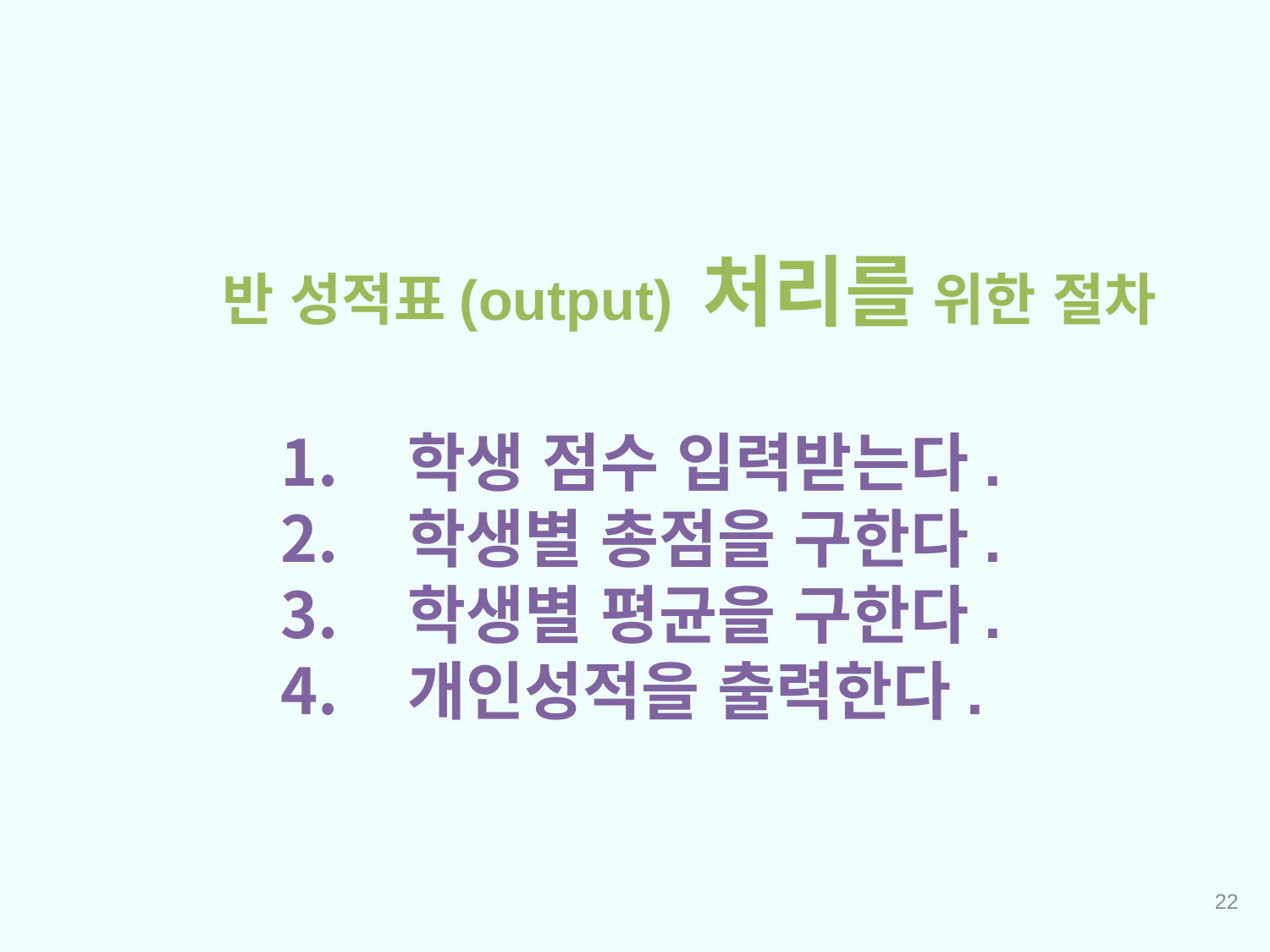

반 성적표(output) 처리를 위한 절차
학생 점수 입력받는다.
학생별 총점을 구한다.
학생별 평균을 구한다.
개인성적을 출력한다.
22